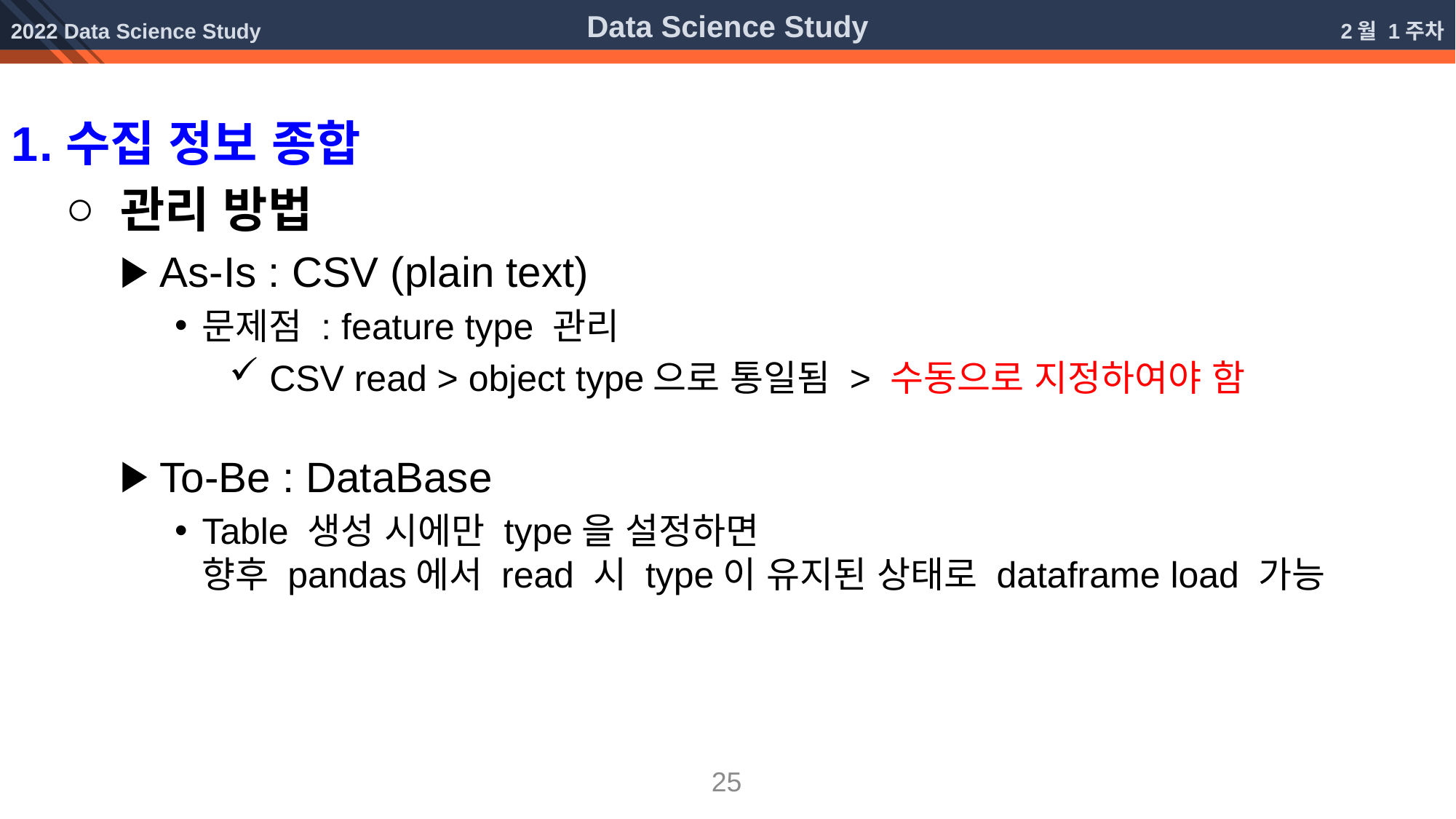

수집 정보 종합
 관리 방법
 As-Is : CSV (plain text)
문제점 : feature type 관리
 CSV read > object type으로 통일됨 > 수동으로 지정하여야 함
 To-Be : DataBase
Table 생성 시에만 type을 설정하면
향후 pandas에서 read 시 type이 유지된 상태로 dataframe load 가능
25